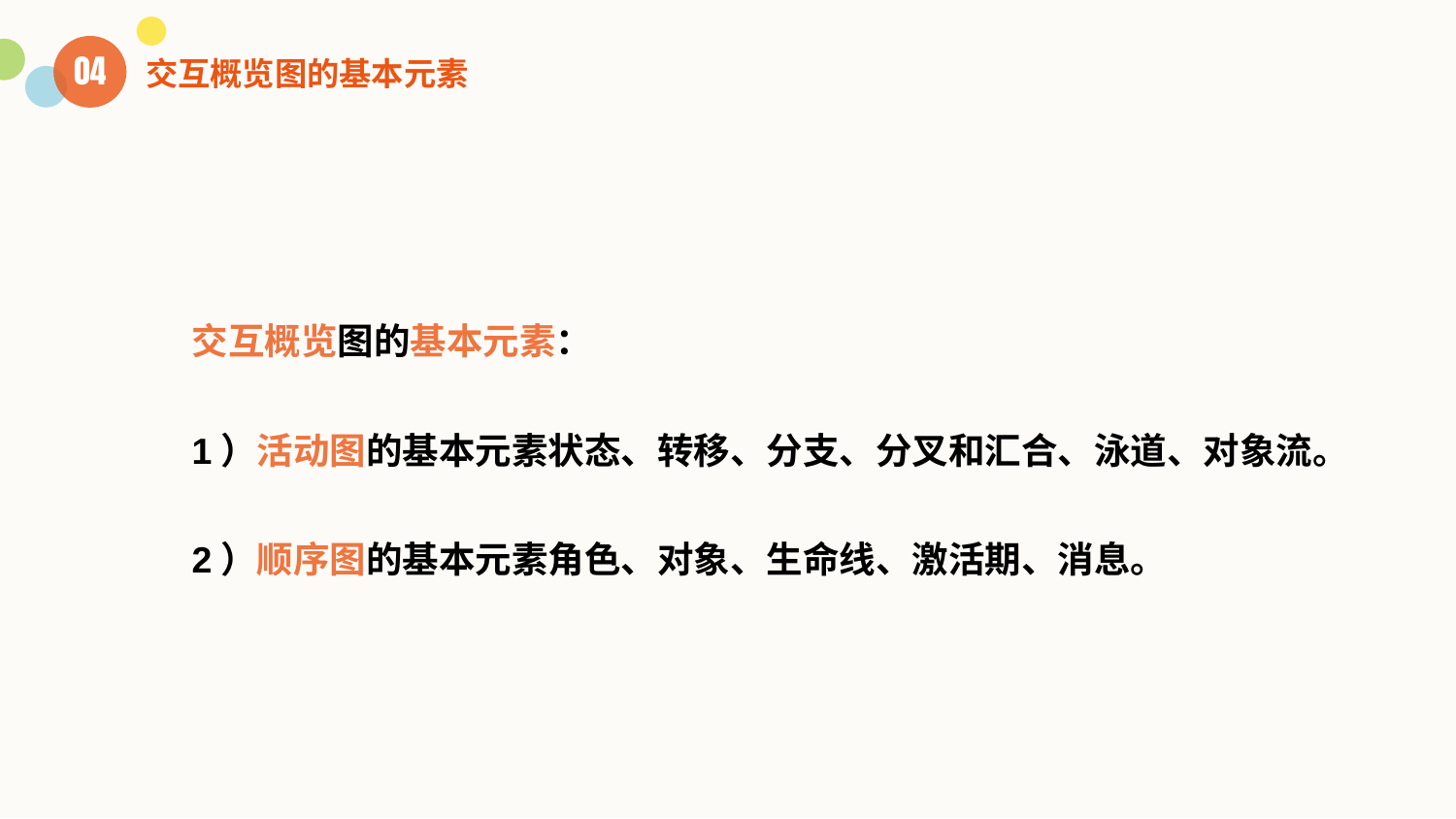

04
交互概览图的基本元素

交互概览图的基本元素：
1）活动图的基本元素状态、转移、分支、分叉和汇合、泳道、对象流。
2）顺序图的基本元素角色、对象、生命线、激活期、消息。